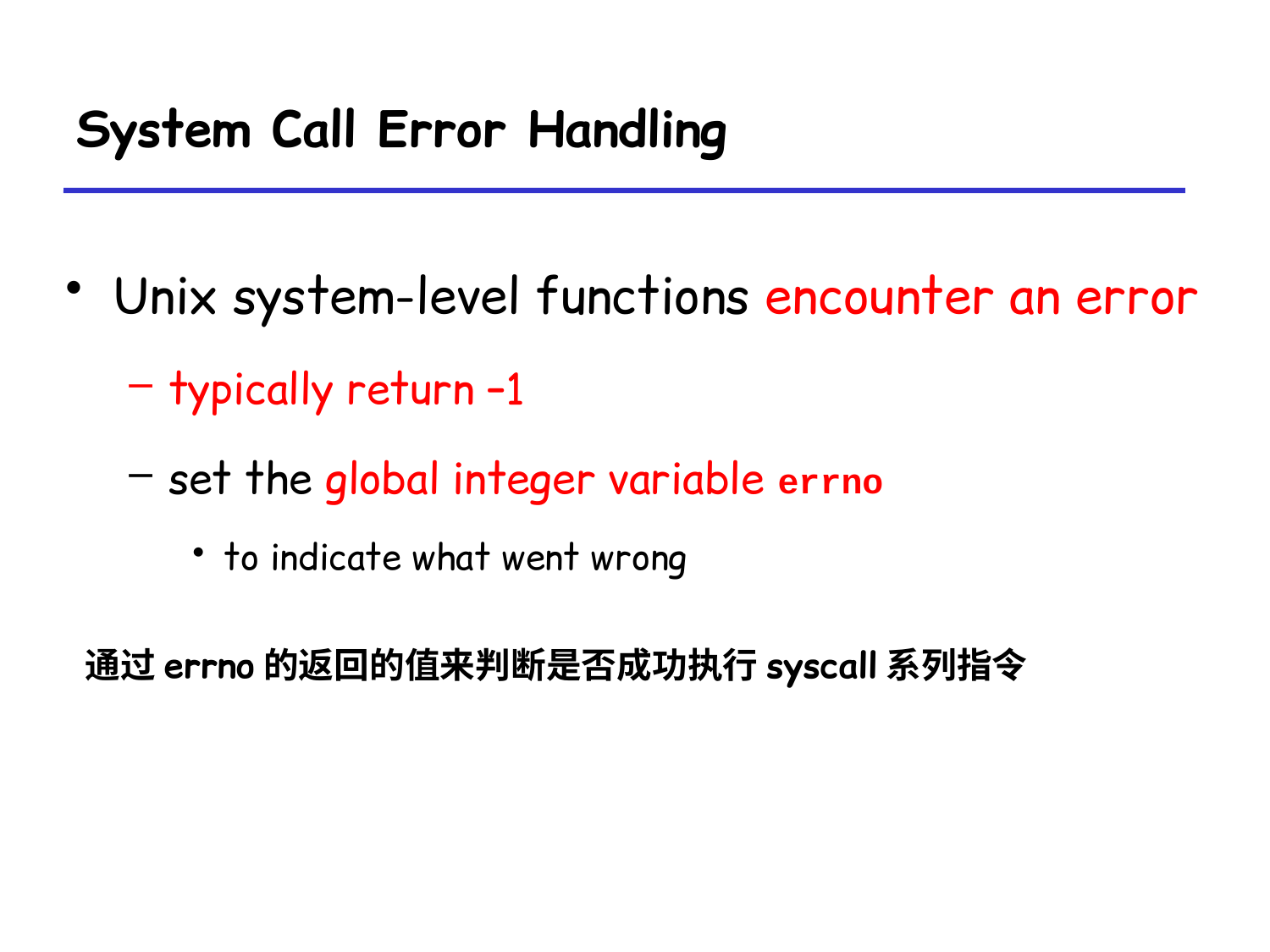

# System Call Error Handling
Unix system-level functions encounter an error
typically return –1
set the global integer variable errno
to indicate what went wrong
通过errno的返回的值来判断是否成功执行syscall系列指令
21